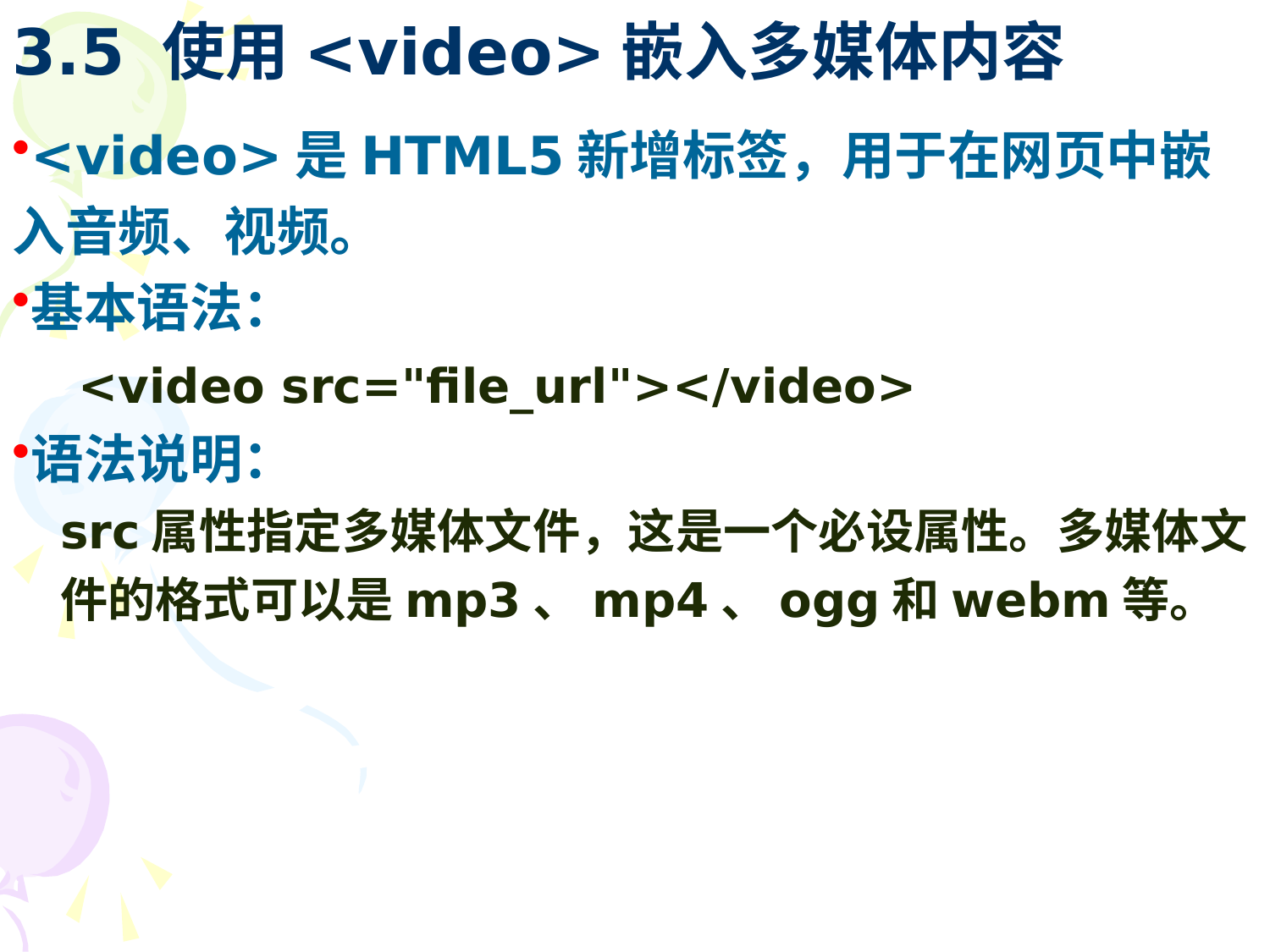

# 3.5 使用<video>嵌入多媒体内容
<video>是HTML5新增标签，用于在网页中嵌入音频、视频。
基本语法：
 <video src="file_url"></video>
语法说明：
src属性指定多媒体文件，这是一个必设属性。多媒体文件的格式可以是mp3、mp4、ogg和webm等。